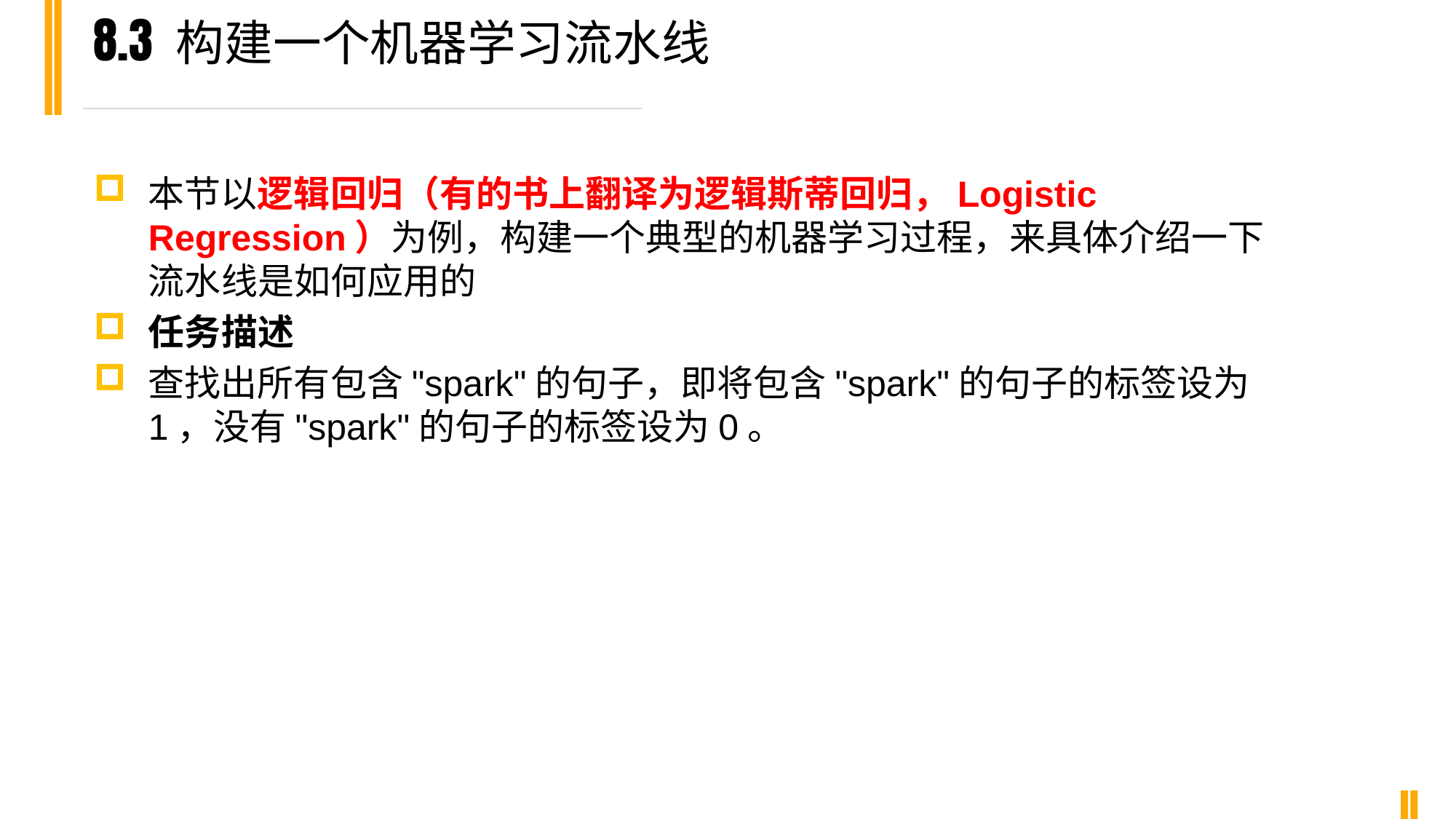

8.3 构建一个机器学习流水线

本节以逻辑回归（有的书上翻译为逻辑斯蒂回归，Logistic Regression）为例，构建一个典型的机器学习过程，来具体介绍一下流水线是如何应用的
任务描述
查找出所有包含"spark"的句子，即将包含"spark"的句子的标签设为1，没有"spark"的句子的标签设为0。